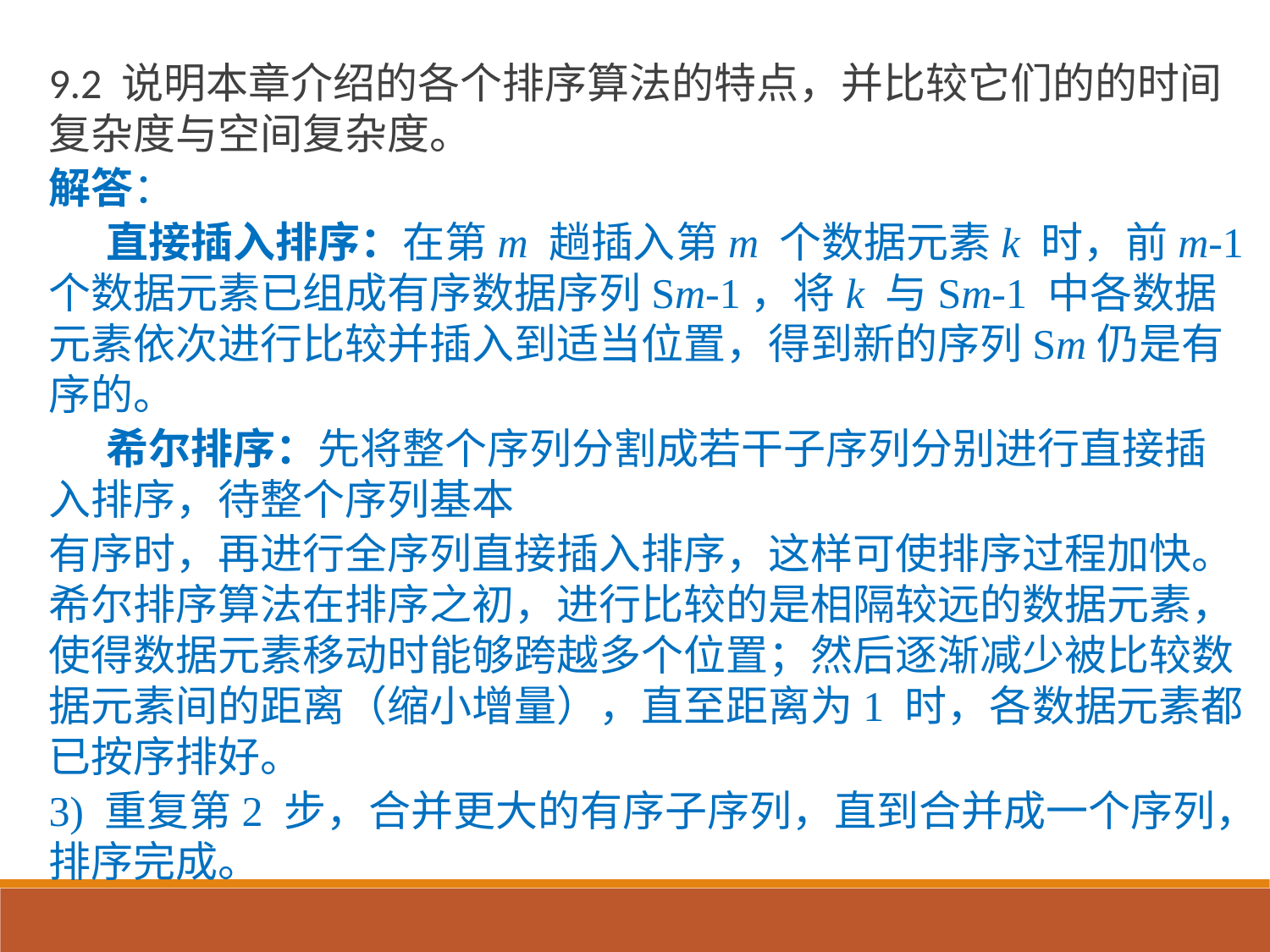

9.2 说明本章介绍的各个排序算法的特点，并比较它们的的时间复杂度与空间复杂度。
解答：
     直接插入排序：在第m 趟插入第m 个数据元素k 时，前m-1个数据元素已组成有序数据序列Sm-1，将k 与Sm-1 中各数据元素依次进行比较并插入到适当位置，得到新的序列Sm仍是有序的。
     希尔排序：先将整个序列分割成若干子序列分别进行直接插入排序，待整个序列基本
有序时，再进行全序列直接插入排序，这样可使排序过程加快。希尔排序算法在排序之初，进行比较的是相隔较远的数据元素，使得数据元素移动时能够跨越多个位置；然后逐渐减少被比较数据元素间的距离（缩小增量），直至距离为1 时，各数据元素都已按序排好。
3) 重复第2 步，合并更大的有序子序列，直到合并成一个序列，排序完成。